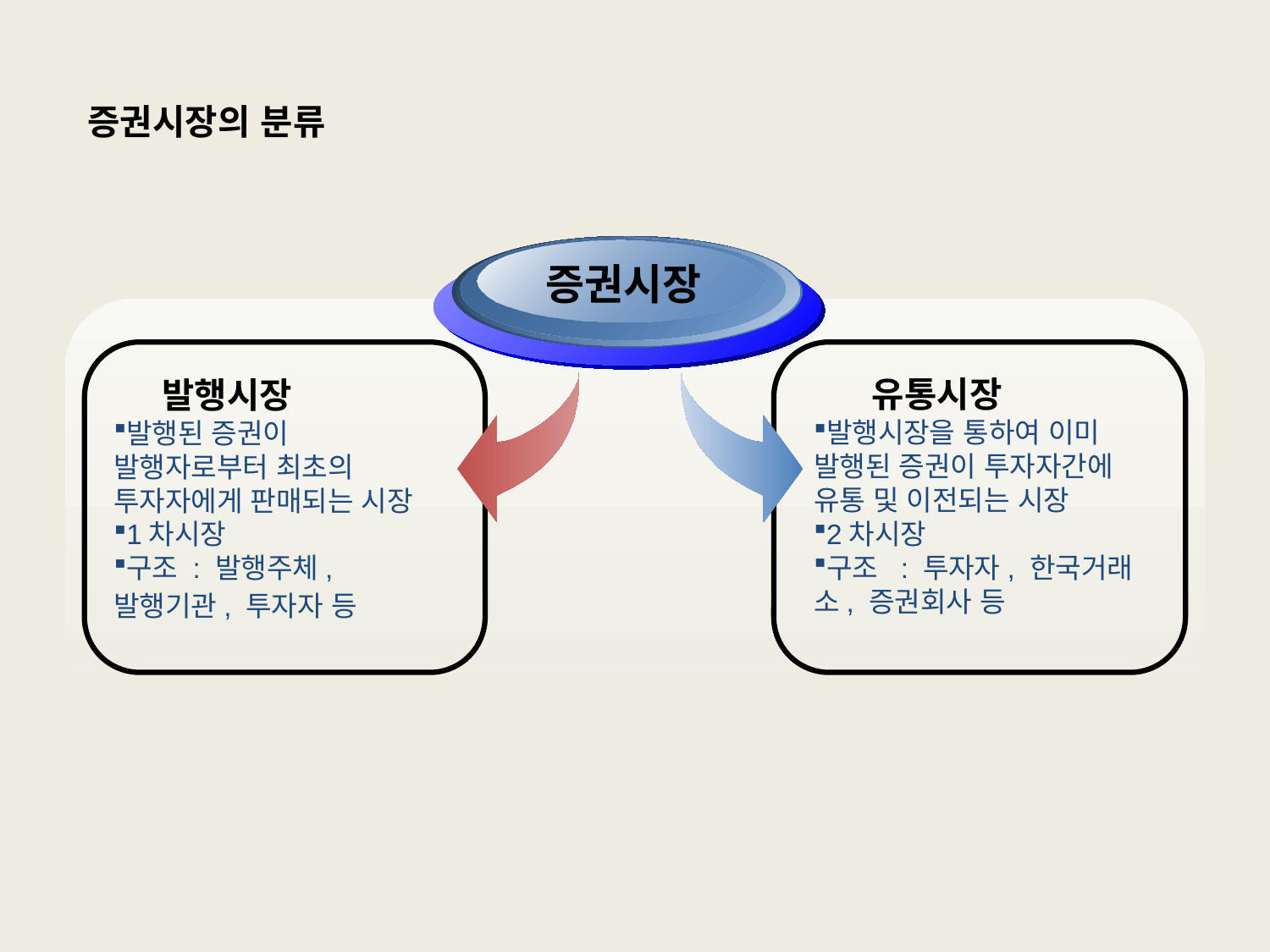

# 증권시장의 분류

증권시장

    발행시장
발행된 증권이 발행자로부터 최초의 투자자에게 판매되는 시장
1차시장
구조 : 발행주체, 발행기관, 투자자 등

     유통시장
발행시장을 통하여 이미 발행된 증권이 투자자간에 유통 및 이전되는 시장
2차시장
구조  : 투자자, 한국거래소, 증권회사 등